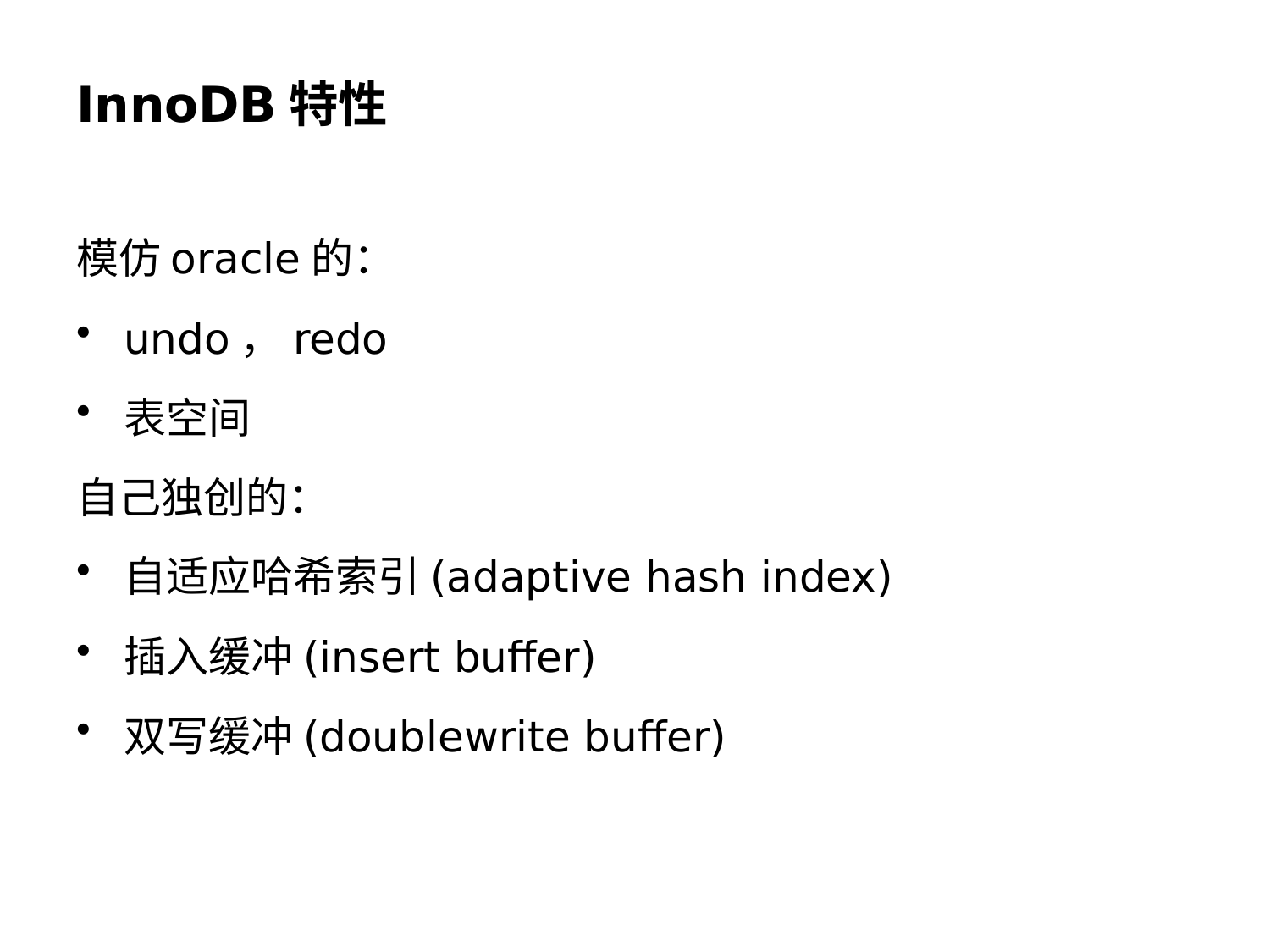

# InnoDB特性
模仿oracle的：
undo，redo
表空间
自己独创的：
自适应哈希索引(adaptive hash index)
插入缓冲(insert buffer)
双写缓冲(doublewrite buffer)